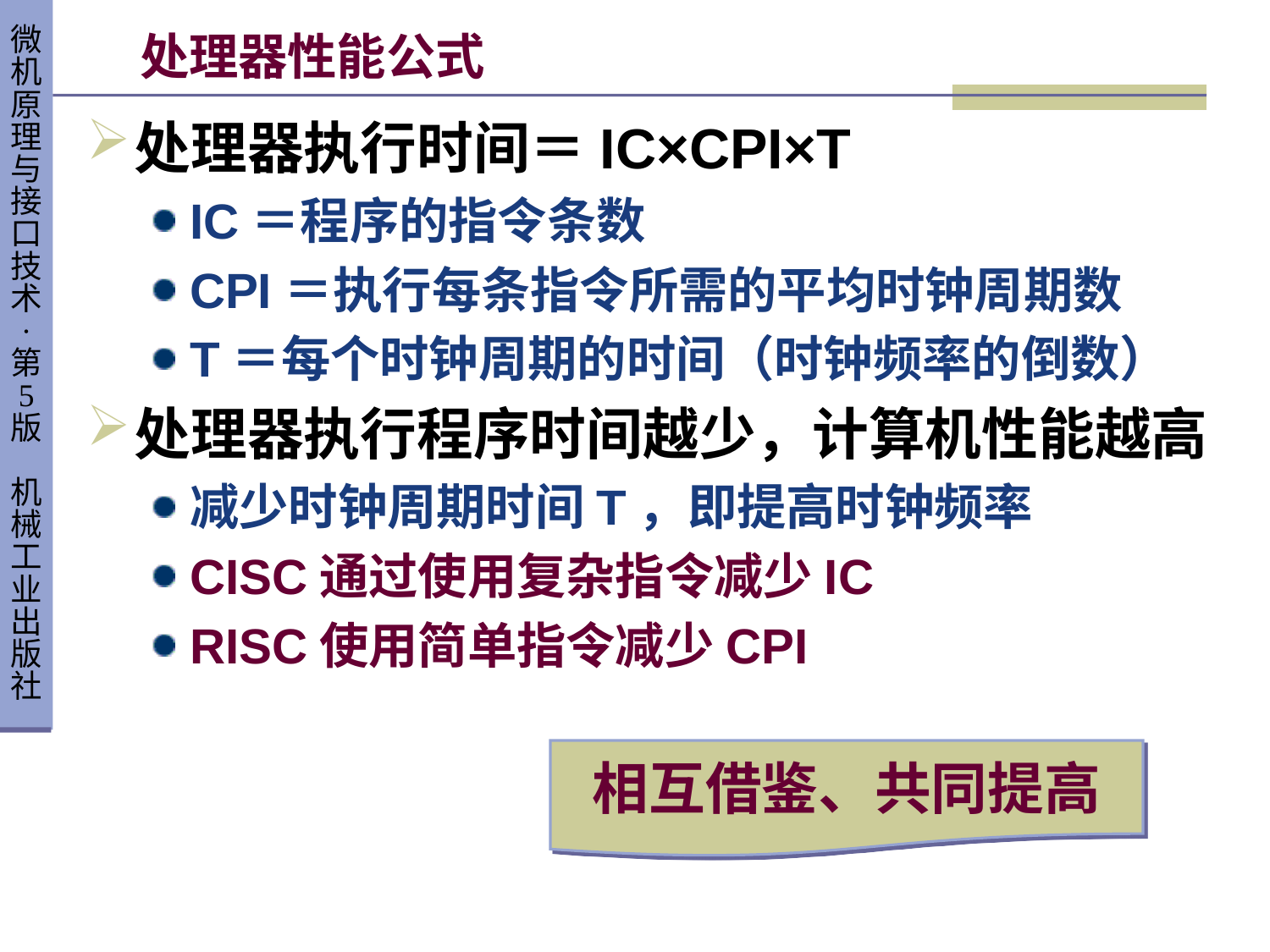

# 处理器性能公式
处理器执行时间＝IC×CPI×T
IC＝程序的指令条数
CPI＝执行每条指令所需的平均时钟周期数
T＝每个时钟周期的时间（时钟频率的倒数）
处理器执行程序时间越少，计算机性能越高
减少时钟周期时间T，即提高时钟频率
CISC通过使用复杂指令减少IC
RISC使用简单指令减少CPI
相互借鉴、共同提高